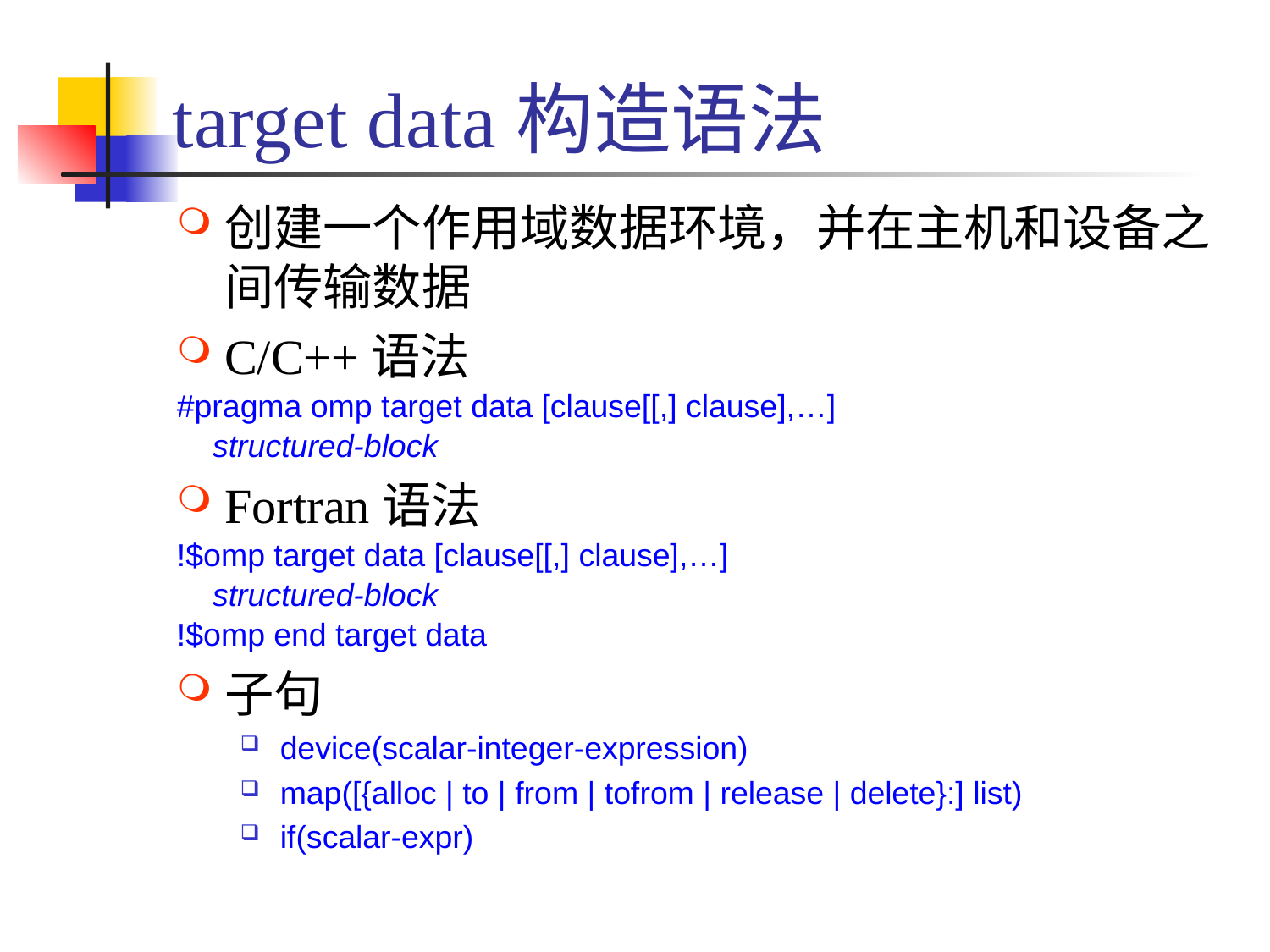

# target data构造语法
创建一个作用域数据环境，并在主机和设备之间传输数据
C/C++语法
#pragma omp target data [clause[[,] clause],…]
    structured-block
Fortran语法
!$omp target data [clause[[,] clause],…]
    structured-block
!$omp end target data
子句
device(scalar-integer-expression)
map([{alloc | to | from | tofrom | release | delete}:] list)
if(scalar-expr)